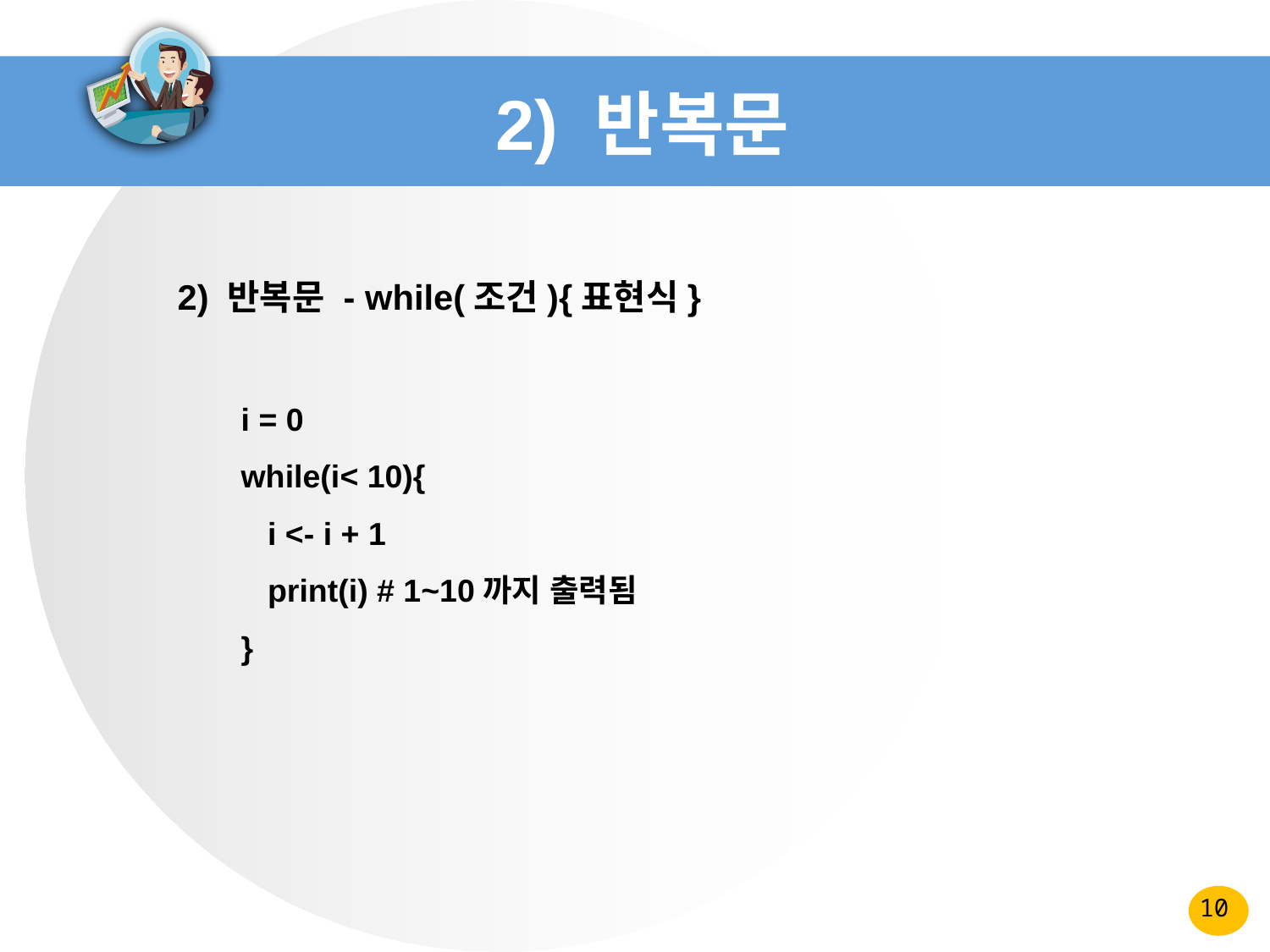

# 2) 반복문
2) 반복문 - while(조건){표현식}

i = 0
while(i< 10){
   i <- i + 1
   print(i) # 1~10까지 출력됨
}
10